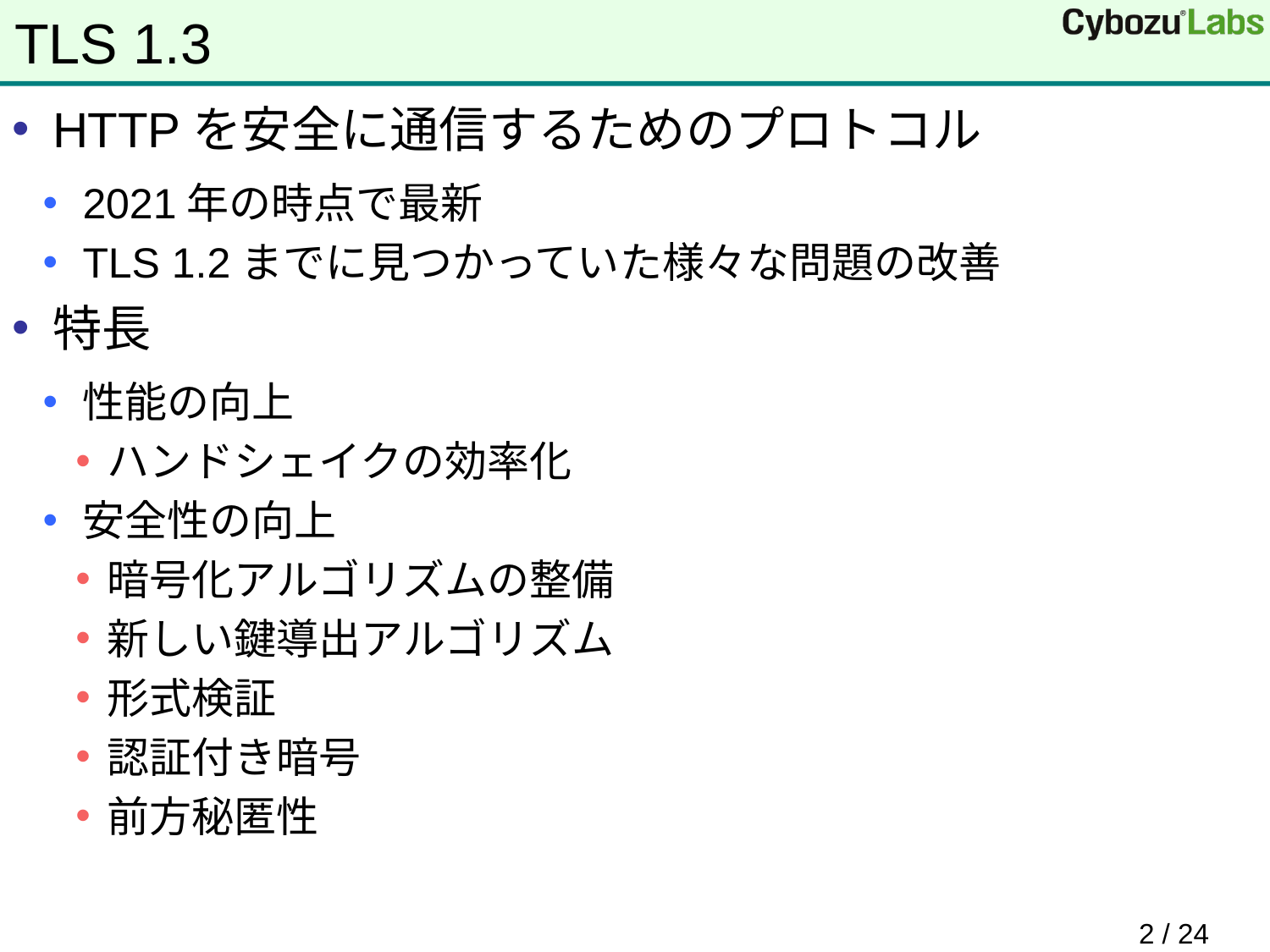

# TLS 1.3
HTTPを安全に通信するためのプロトコル
2021年の時点で最新
TLS 1.2までに見つかっていた様々な問題の改善
特長
性能の向上
ハンドシェイクの効率化
安全性の向上
暗号化アルゴリズムの整備
新しい鍵導出アルゴリズム
形式検証
認証付き暗号
前方秘匿性

    2 / 24